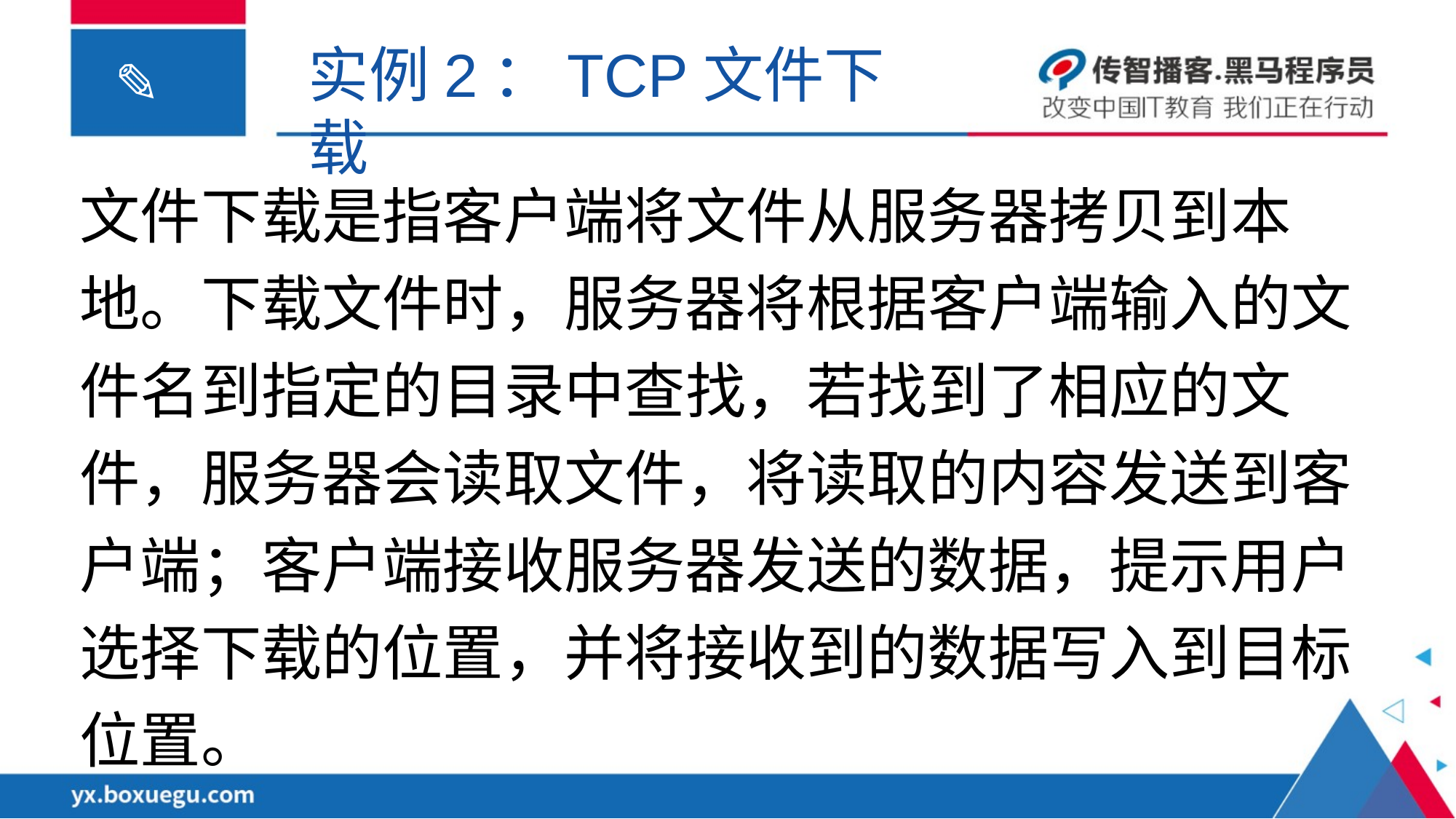

实例2：TCP文件下载
文件下载是指客户端将文件从服务器拷贝到本地。下载文件时，服务器将根据客户端输入的文件名到指定的目录中查找，若找到了相应的文件，服务器会读取文件，将读取的内容发送到客户端；客户端接收服务器发送的数据，提示用户选择下载的位置，并将接收到的数据写入到目标位置。